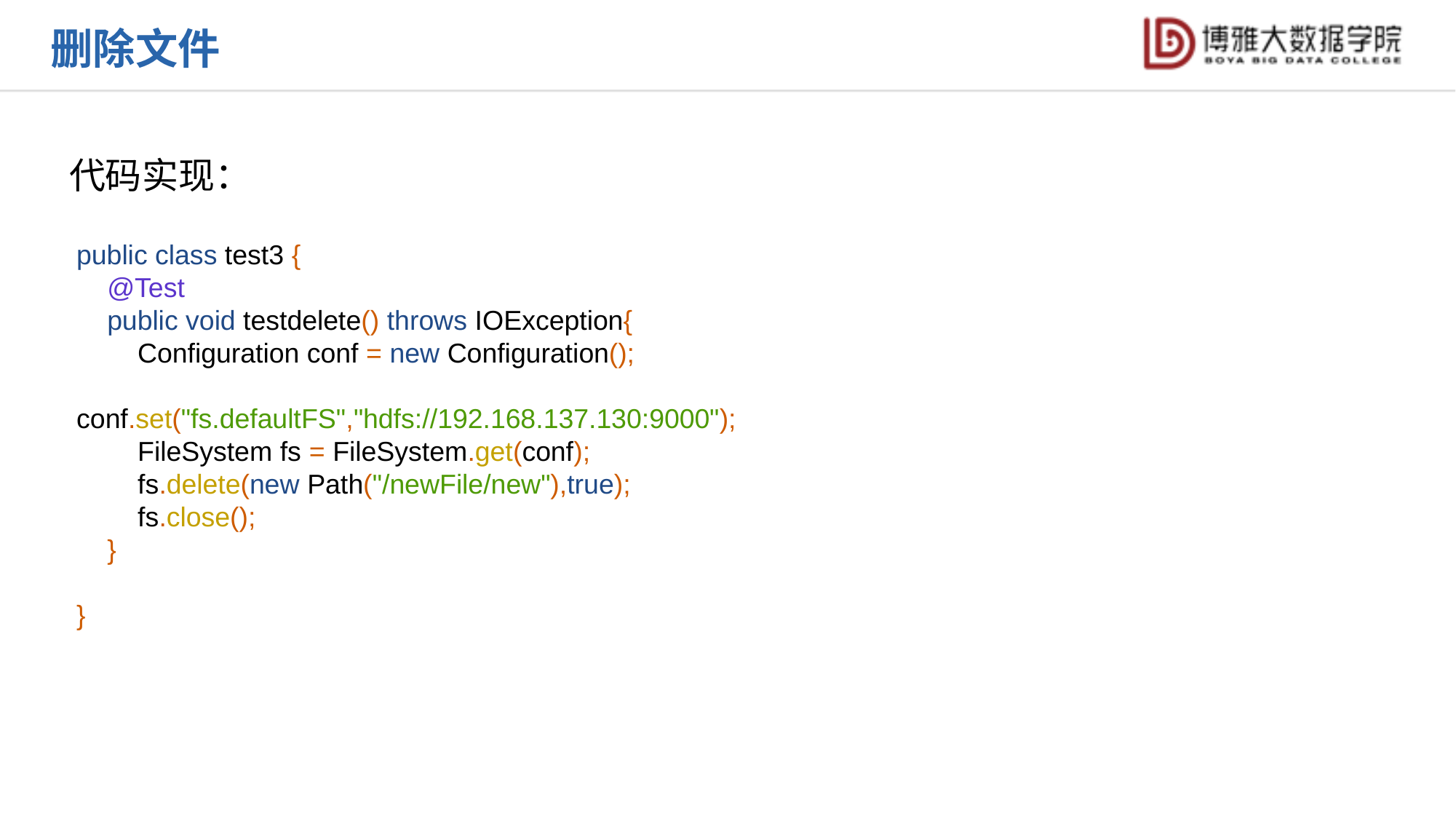

删除文件

代码实现：

public class test3 {
    @Test
    public void testdelete() throws IOException{
        Configuration conf = new Configuration();
        conf.set("fs.defaultFS","hdfs://192.168.137.130:9000");
        FileSystem fs = FileSystem.get(conf);
        fs.delete(new Path("/newFile/new"),true);
        fs.close();
    }

}